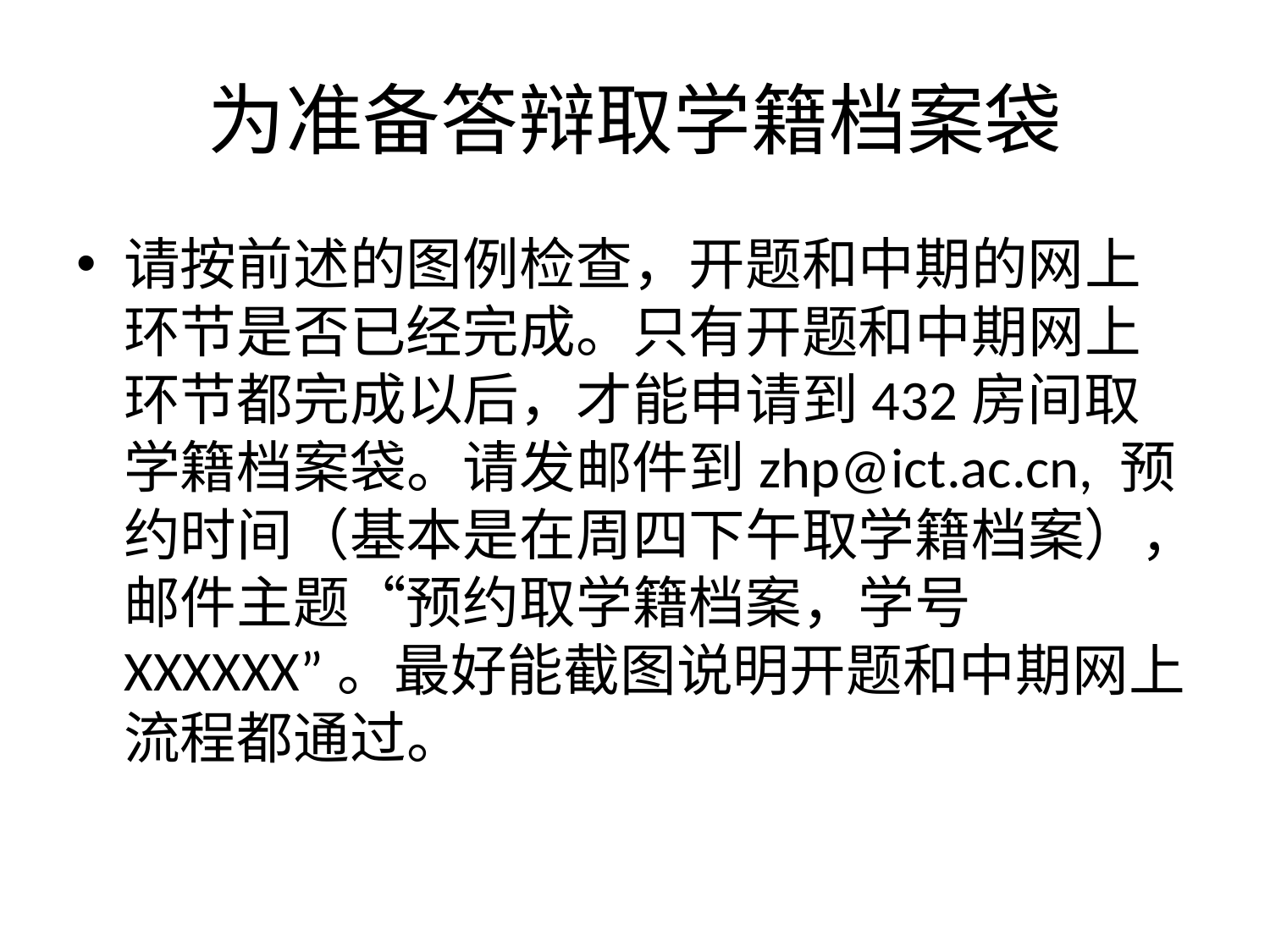

# 为准备答辩取学籍档案袋
请按前述的图例检查，开题和中期的网上环节是否已经完成。只有开题和中期网上环节都完成以后，才能申请到432房间取学籍档案袋。请发邮件到zhp@ict.ac.cn, 预约时间（基本是在周四下午取学籍档案），邮件主题“预约取学籍档案，学号XXXXXX”。最好能截图说明开题和中期网上流程都通过。